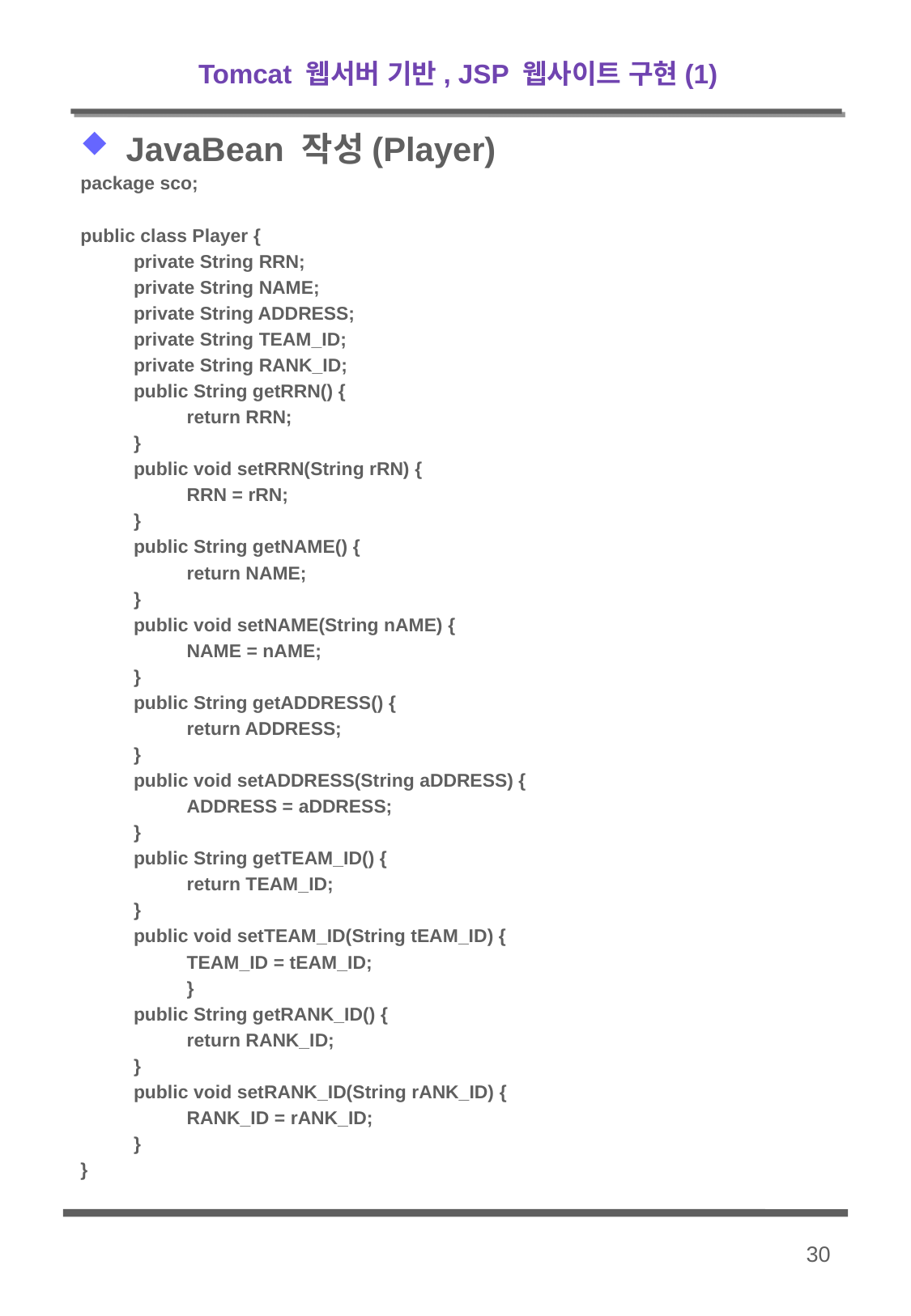

# Tomcat 웹서버 기반, JSP 웹사이트 구현(1)
JavaBean 작성(Player)
package sco;

public class Player {
private String RRN;
private String NAME;
private String ADDRESS;
private String TEAM_ID;
private String RANK_ID;
public String getRRN() {
return RRN;
}
public void setRRN(String rRN) {
RRN = rRN;
}
public String getNAME() {
return NAME;
}
public void setNAME(String nAME) {
NAME = nAME;
}
public String getADDRESS() {
return ADDRESS;
}
public void setADDRESS(String aDDRESS) {
ADDRESS = aDDRESS;
}
public String getTEAM_ID() {
return TEAM_ID;
}
public void setTEAM_ID(String tEAM_ID) {
TEAM_ID = tEAM_ID;
}
public String getRANK_ID() {
return RANK_ID;
}
public void setRANK_ID(String rANK_ID) {
RANK_ID = rANK_ID;
}
}

30